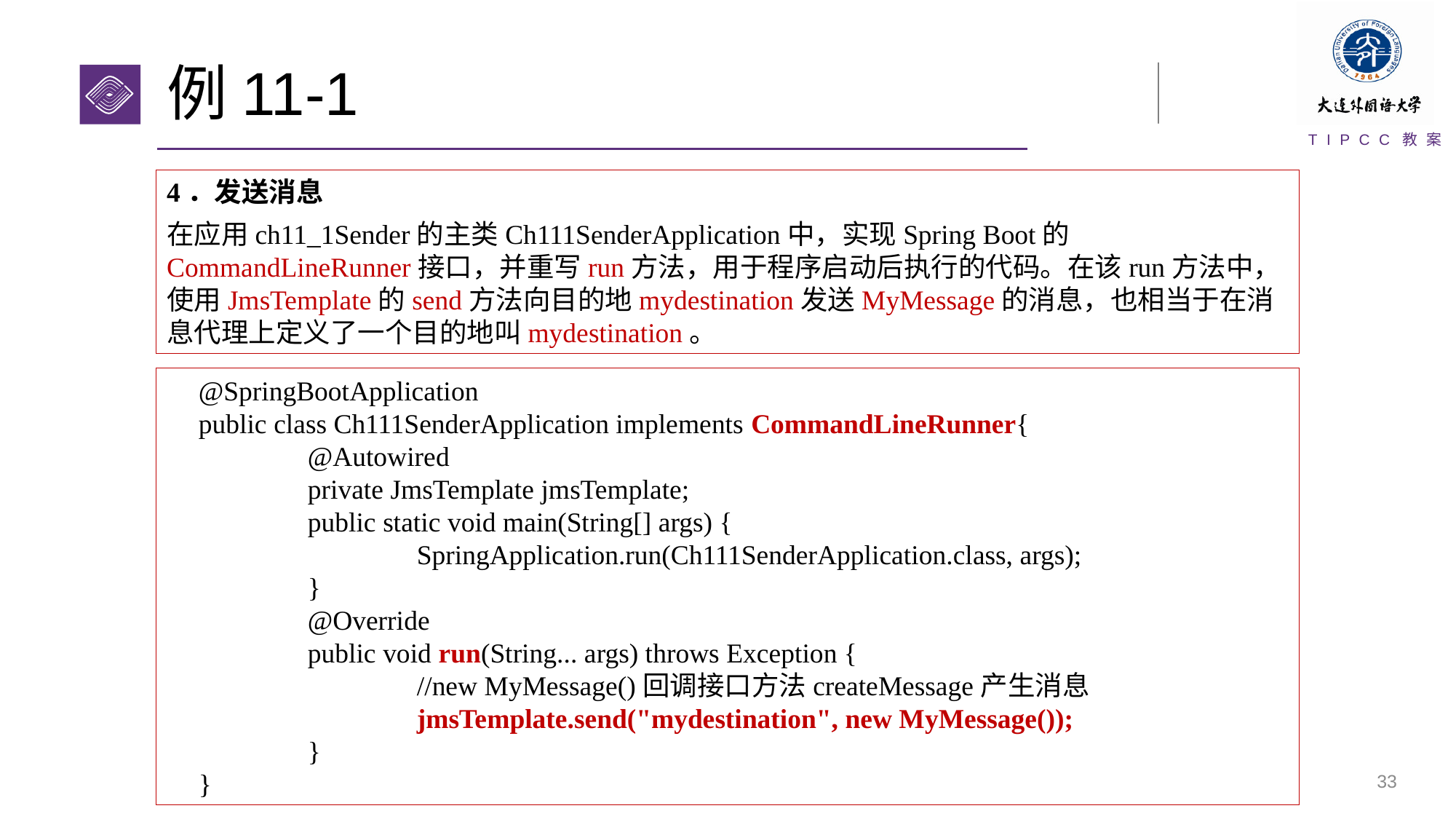

# 例11-1
4．发送消息
在应用ch11_1Sender的主类Ch111SenderApplication中，实现Spring Boot的CommandLineRunner接口，并重写run方法，用于程序启动后执行的代码。在该run方法中，使用JmsTemplate的send方法向目的地mydestination发送MyMessage的消息，也相当于在消息代理上定义了一个目的地叫mydestination。
@SpringBootApplication
public class Ch111SenderApplication implements CommandLineRunner{
	@Autowired
	private JmsTemplate jmsTemplate;
	public static void main(String[] args) {
		SpringApplication.run(Ch111SenderApplication.class, args);
	}
	@Override
	public void run(String... args) throws Exception {
		//new MyMessage()回调接口方法createMessage产生消息
		jmsTemplate.send("mydestination", new MyMessage());
	}
}
33